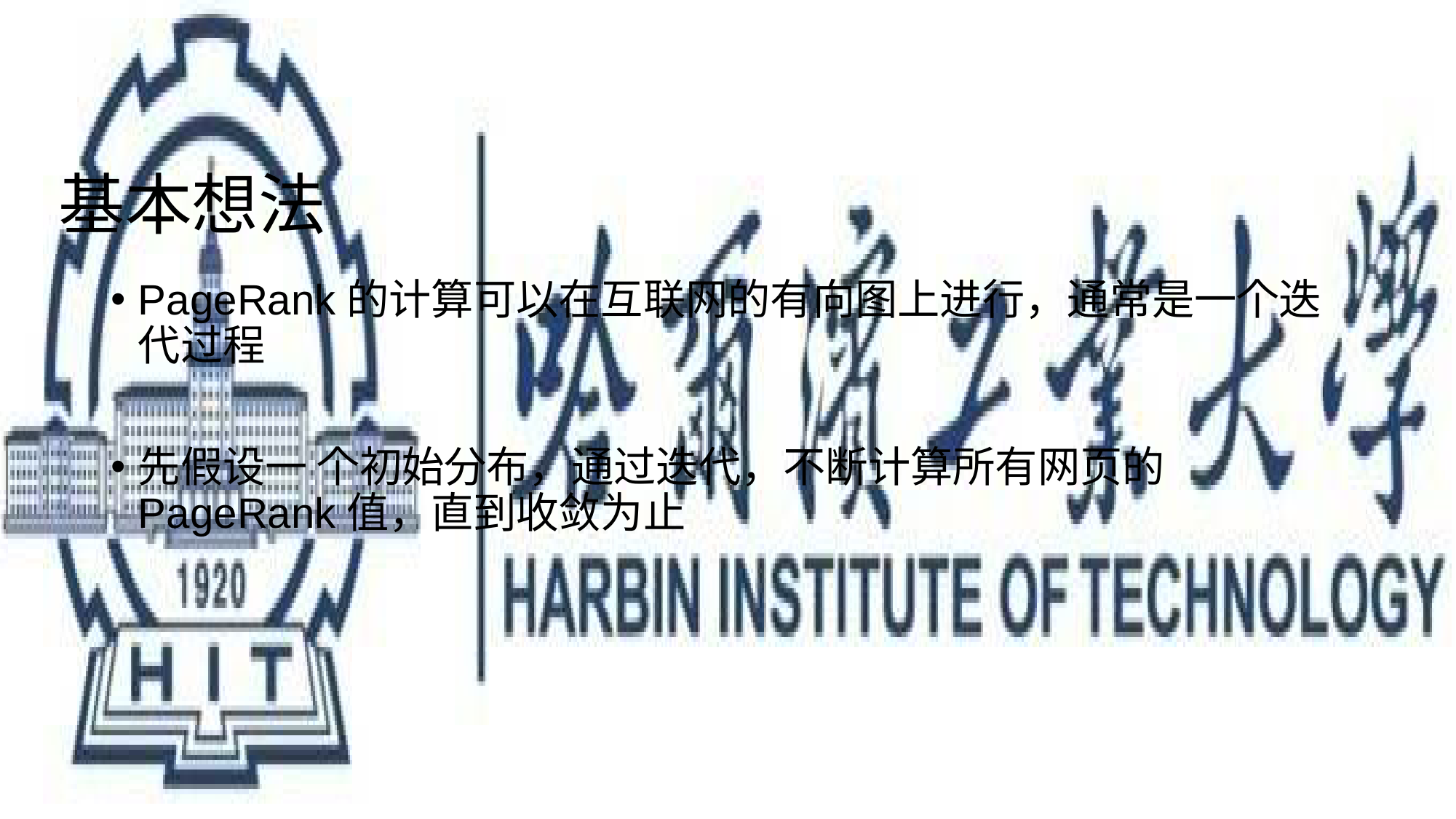

# 基本想法
PageRank的计算可以在互联网的有向图上进行，通常是一个迭代过程

先假设一 个初始分布，通过迭代，不断计算所有网页的PageRank值，直到收敛为止